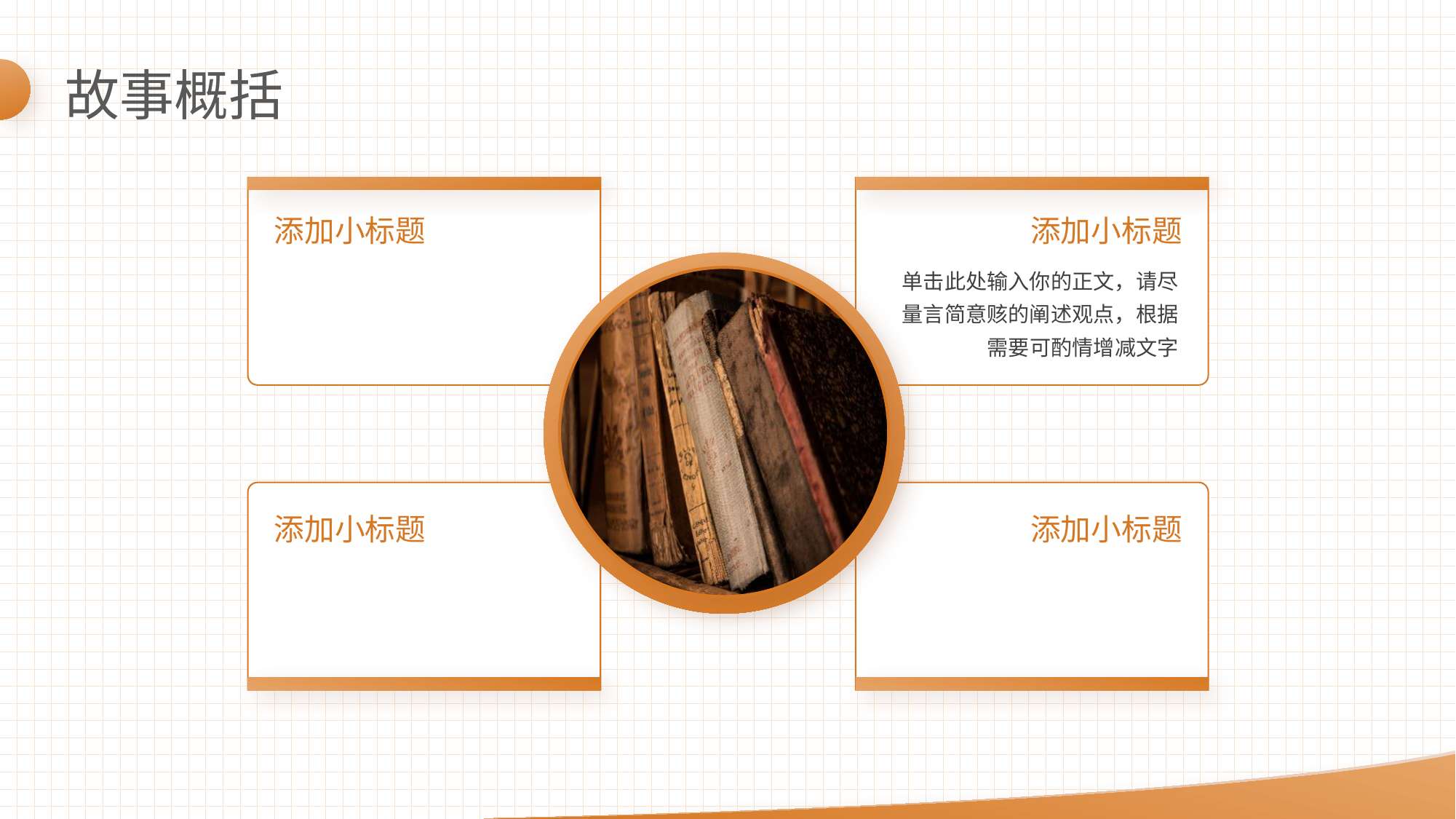

故事概括

添加小标题

添加小标题
单击此处输入你的正文，请尽量言简意赅的阐述观点，根据需要可酌情增减文字

添加小标题

添加小标题